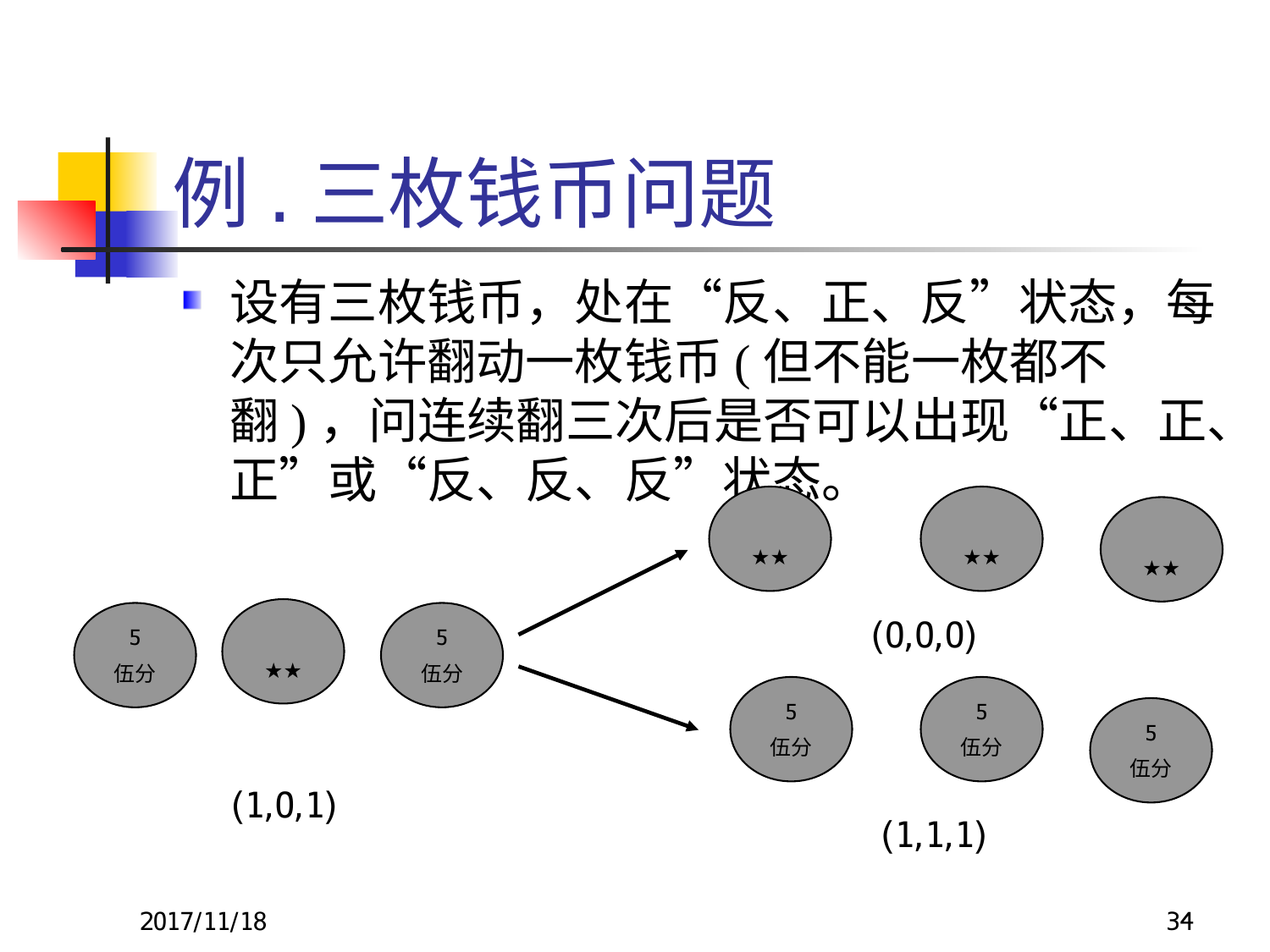

# 例.三枚钱币问题
设有三枚钱币，处在“反、正、反”状态，每次只允许翻动一枚钱币(但不能一枚都不翻)，问连续翻三次后是否可以出现“正、正、正”或“反、反、反”状态。

★★
中华人民共和国
★★★

★★
中华人民共和国
★★★

★★
中华人民共和国
★★★

★★
中华人民共和国
★★★
5
伍分
5
伍分
(0,0,0)

5
伍分
5
伍分
5
伍分
(1,0,1)
(1,1,1)
2017/11/18
34